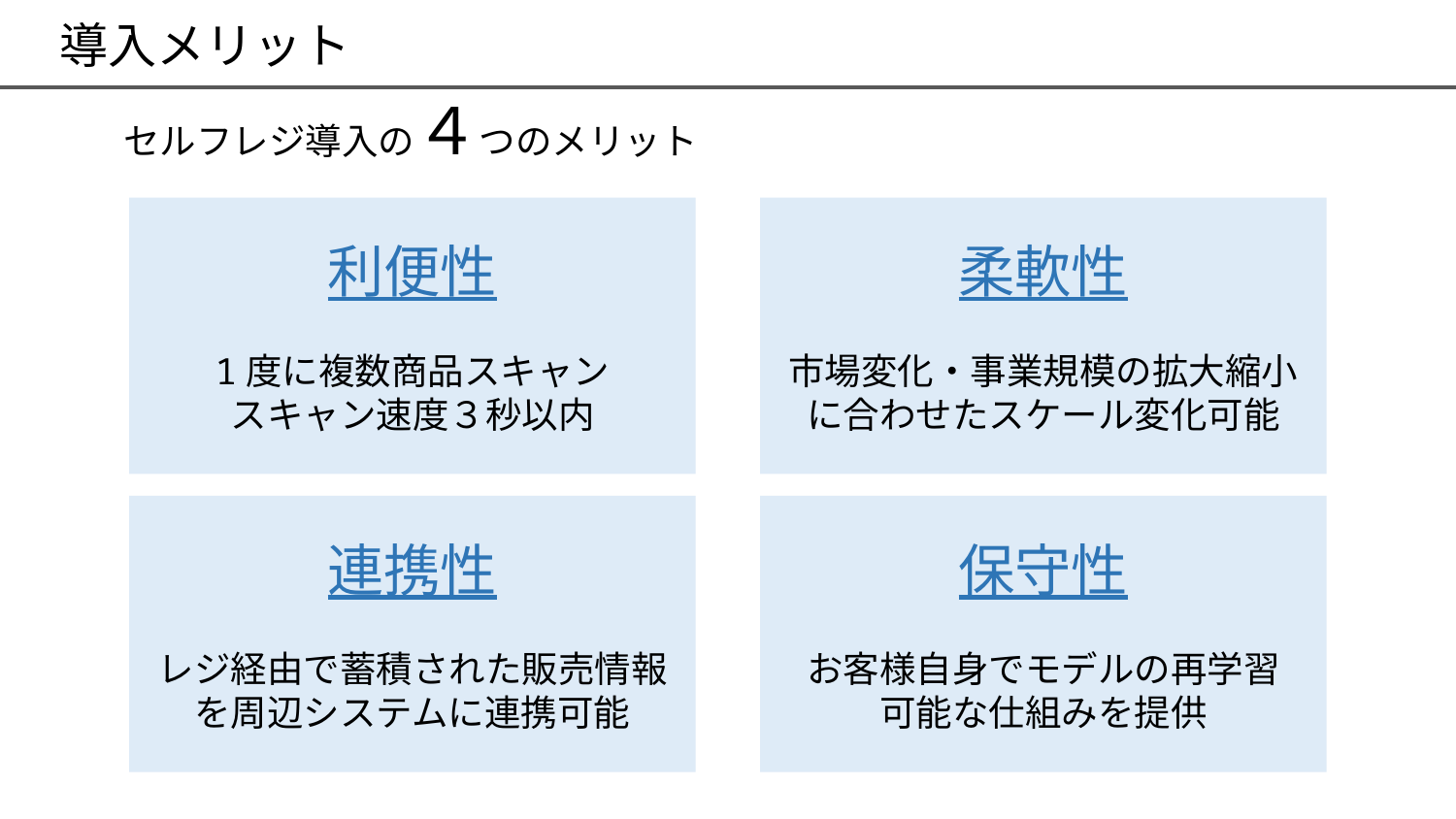

導入メリット
セルフレジ導入の４つのメリット
利便性

1度に複数商品スキャン
スキャン速度３秒以内
柔軟性

市場変化・事業規模の拡大縮小
に合わせたスケール変化可能
連携性

レジ経由で蓄積された販売情報
を周辺システムに連携可能
保守性

お客様自身でモデルの再学習
可能な仕組みを提供